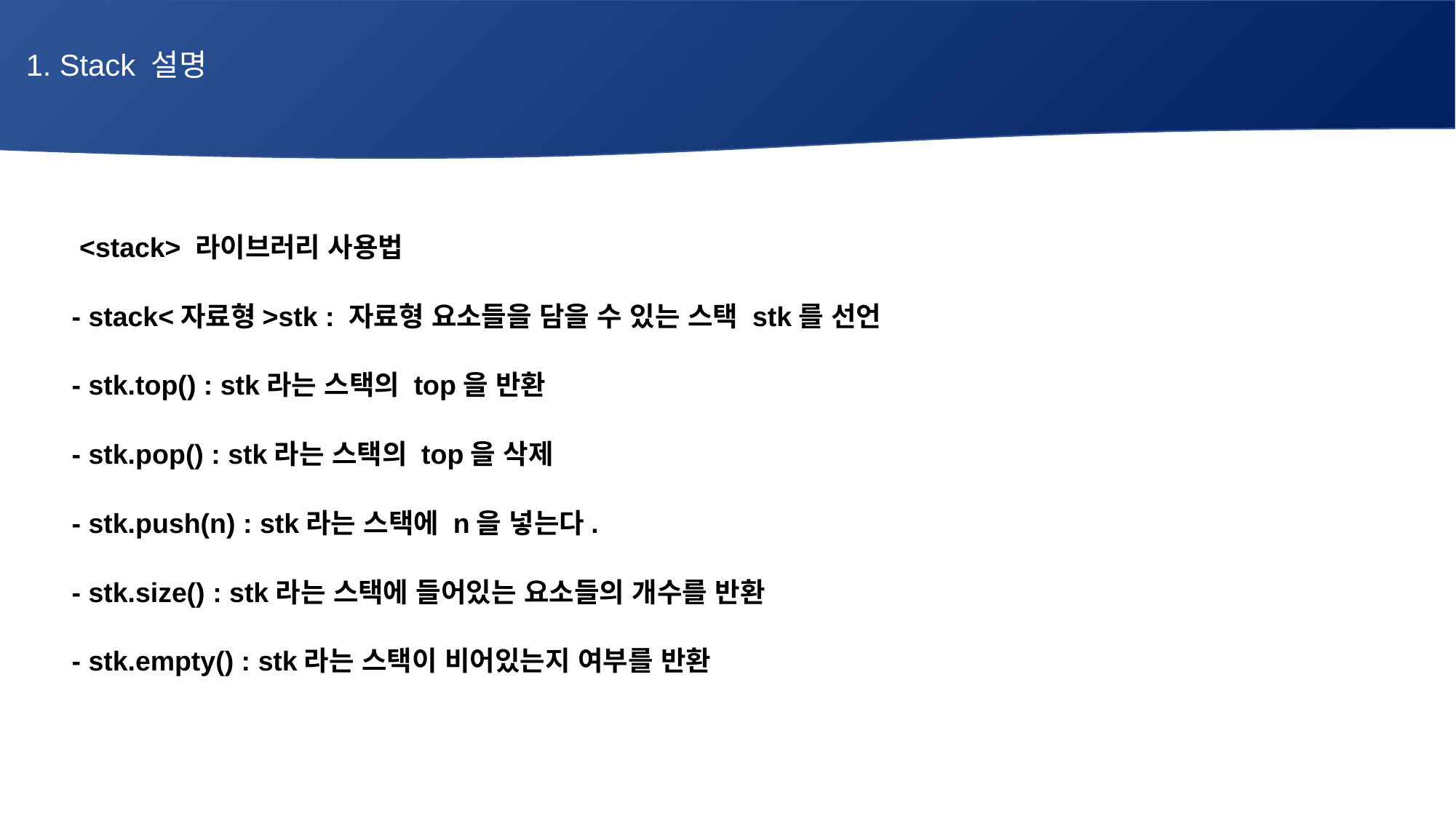

1. Stack 설명
# 매주 1 과제 LV2
  <stack> 라이브러리 사용법

 - stack<자료형>stk : 자료형 요소들을 담을 수 있는 스택 stk를 선언

 - stk.top() : stk라는 스택의 top을 반환

 - stk.pop() : stk라는 스택의 top을 삭제

 - stk.push(n) : stk라는 스택에 n을 넣는다.

 - stk.size() : stk라는 스택에 들어있는 요소들의 개수를 반환

 - stk.empty() : stk라는 스택이 비어있는지 여부를 반환